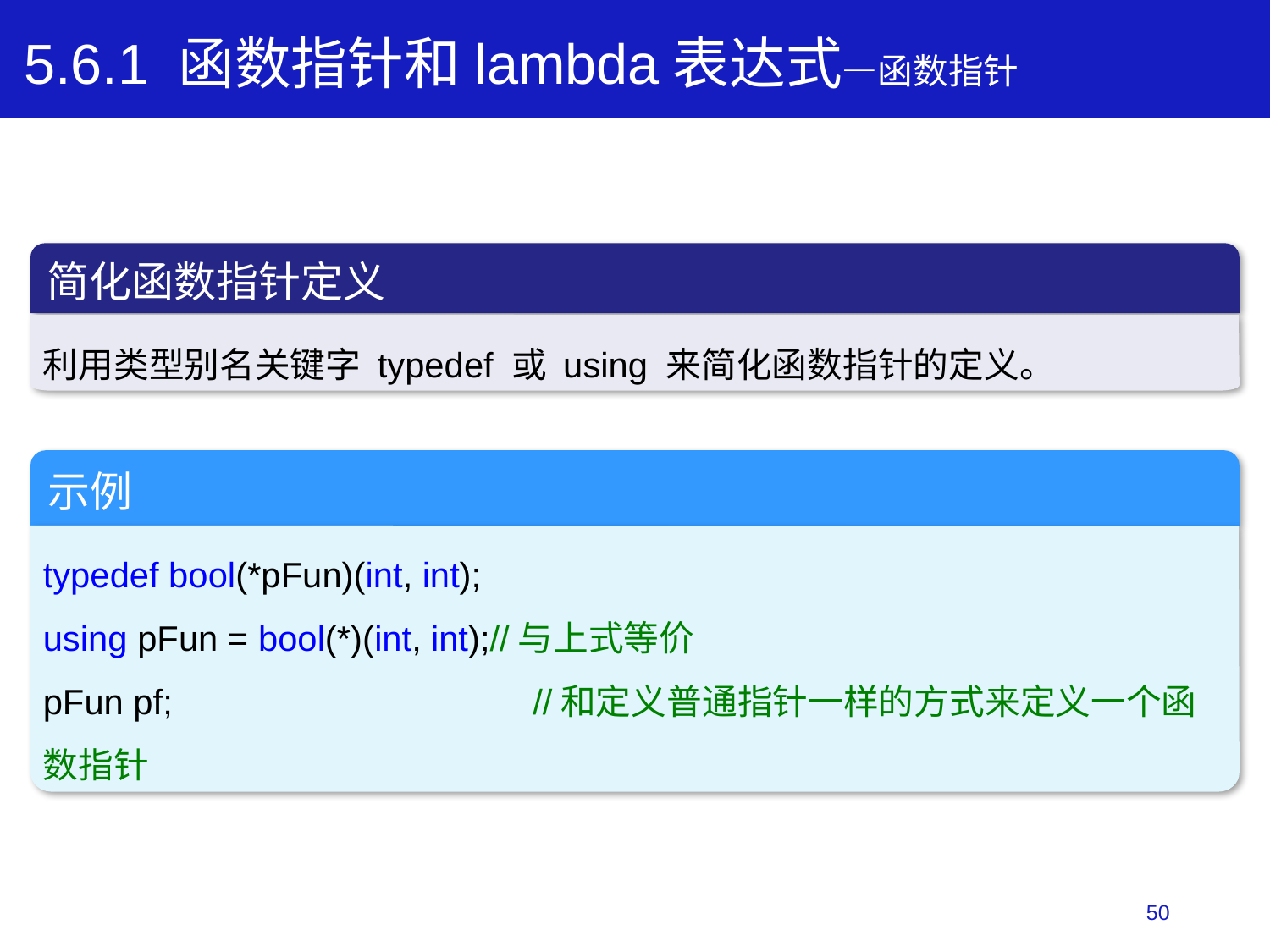

5.6.1 函数指针和lambda表达式—函数指针
简化函数指针定义
利用类型别名关键字 typedef 或 using 来简化函数指针的定义。
示例
typedef bool(*pFun)(int, int);
using pFun = bool(*)(int, int);//与上式等价
pFun pf;                                     //和定义普通指针一样的方式来定义一个函数指针
50